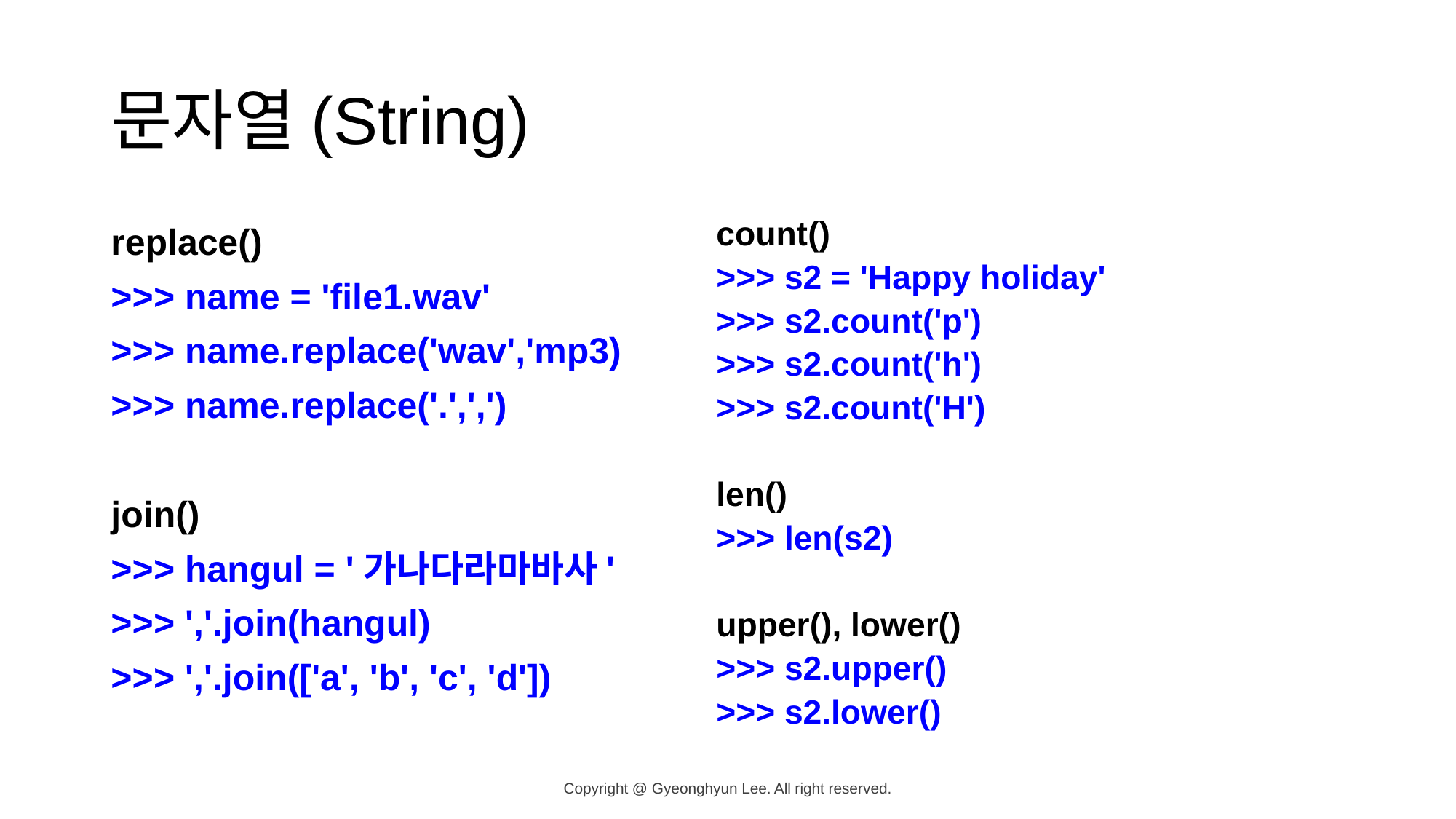

# 문자열(String)
replace()
>>> name = 'file1.wav'
>>> name.replace('wav','mp3)
>>> name.replace('.',',')

join()
>>> hangul = '가나다라마바사'
>>> ','.join(hangul)
>>> ','.join(['a', 'b', 'c', 'd'])

count()
>>> s2 = 'Happy holiday'
>>> s2.count('p')
>>> s2.count('h')
>>> s2.count('H')

len()
>>> len(s2)

upper(), lower()
>>> s2.upper()
>>> s2.lower()